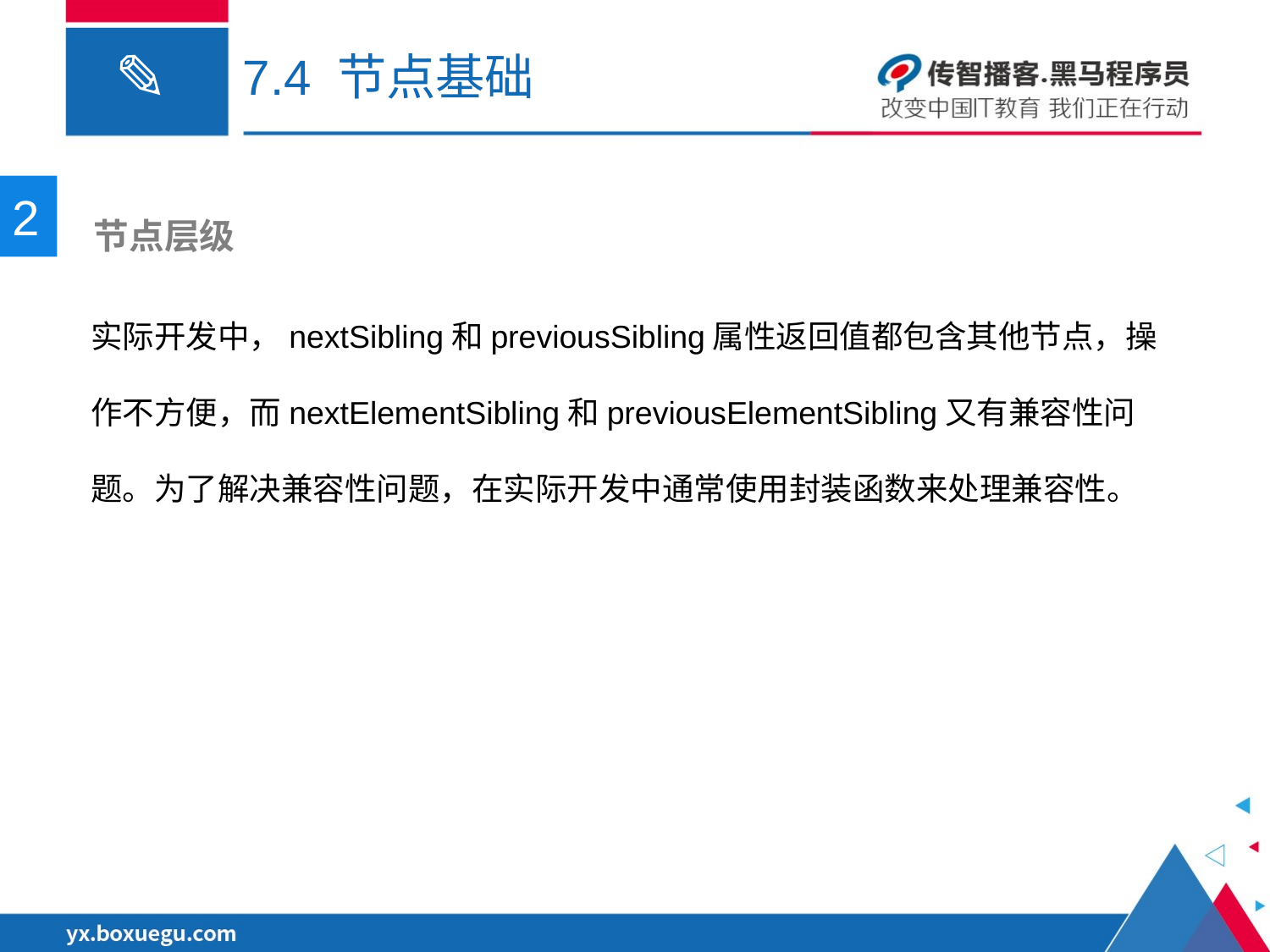

# 7.4 节点基础

2
  节点层级
实际开发中，nextSibling和previousSibling属性返回值都包含其他节点，操作不方便，而nextElementSibling和previousElementSibling又有兼容性问题。为了解决兼容性问题，在实际开发中通常使用封装函数来处理兼容性。